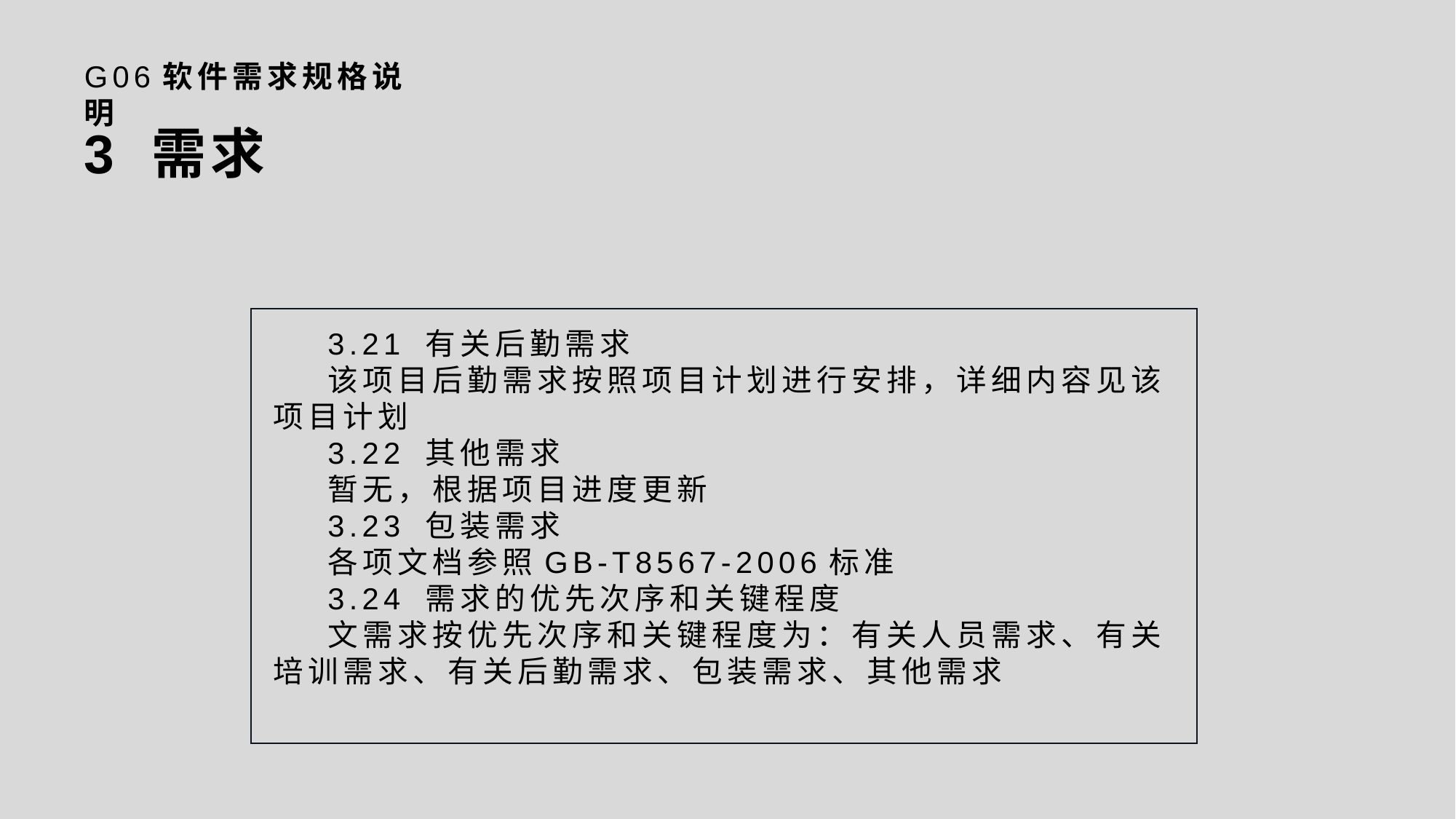

G06软件需求规格说明
3 需求

3.21 有关后勤需求
该项目后勤需求按照项目计划进行安排，详细内容见该项目计划
3.22 其他需求
暂无，根据项目进度更新
3.23 包装需求
各项文档参照GB-T8567-2006标准
3.24 需求的优先次序和关键程度
文需求按优先次序和关键程度为：有关人员需求、有关培训需求、有关后勤需求、包装需求、其他需求